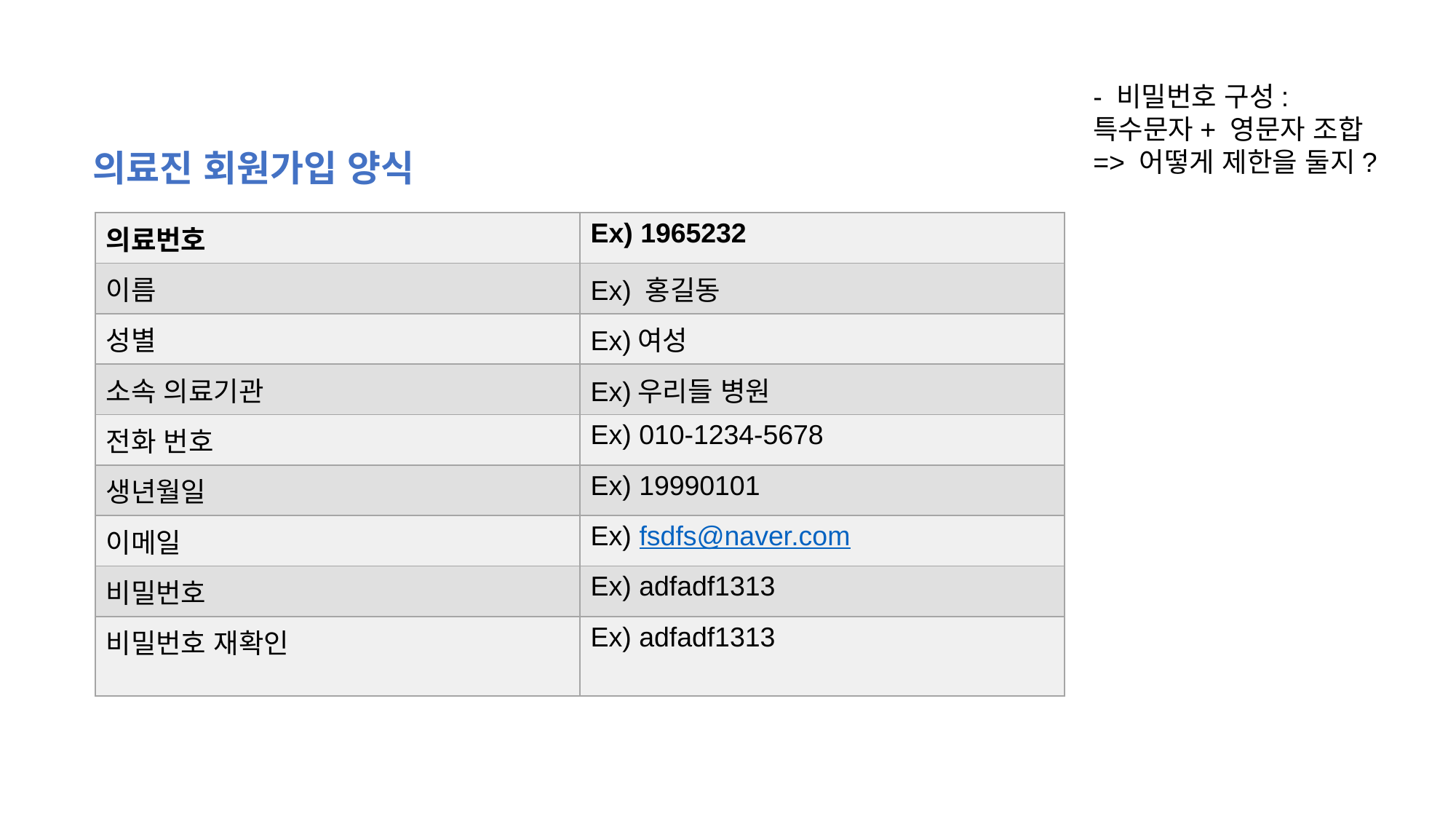

- 비밀번호 구성: 특수문자+ 영문자 조합 => 어떻게 제한을 둘지?
의료진 회원가입 양식

| 의료번호 | Ex) 1965232 |
| --- | --- |
| 이름 | Ex) 홍길동 |
| 성별 | Ex)여성 |
| 소속 의료기관 | Ex)우리들 병원 |
| 전화 번호 | Ex) 010-1234-5678 |
| 생년월일 | Ex) 19990101 |
| 이메일 | Ex) fsdfs@naver.com |
| 비밀번호 | Ex) adfadf1313 |
| 비밀번호 재확인 | Ex) adfadf1313 |